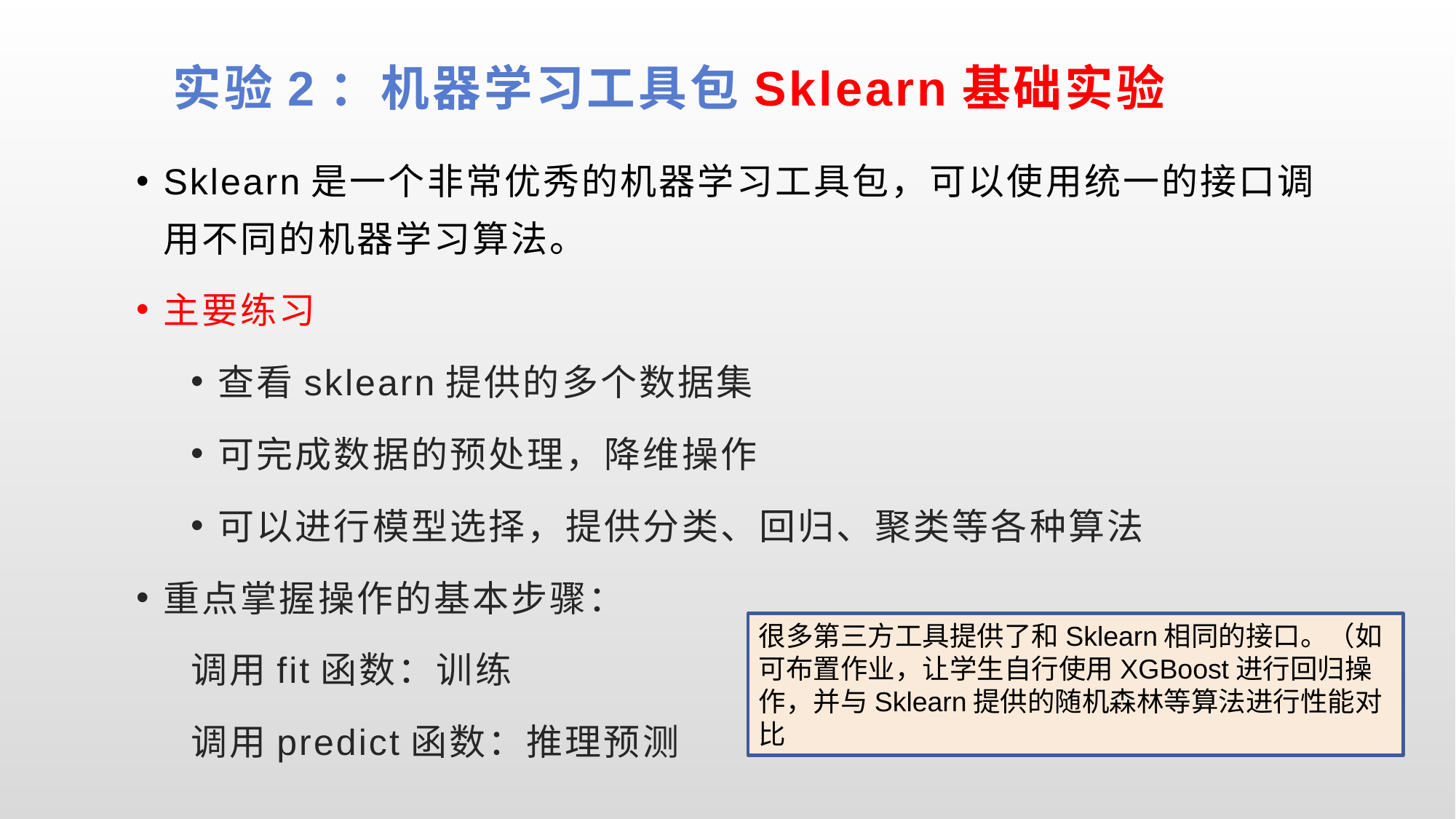

# 实验2：机器学习工具包Sklearn基础实验
Sklearn是一个非常优秀的机器学习工具包，可以使用统一的接口调用不同的机器学习算法。
主要练习
查看sklearn提供的多个数据集
可完成数据的预处理，降维操作
可以进行模型选择，提供分类、回归、聚类等各种算法
重点掌握操作的基本步骤：
调用fit函数：训练
调用predict函数：推理预测
很多第三方工具提供了和Sklearn相同的接口。（如可布置作业，让学生自行使用XGBoost进行回归操作，并与Sklearn提供的随机森林等算法进行性能对比